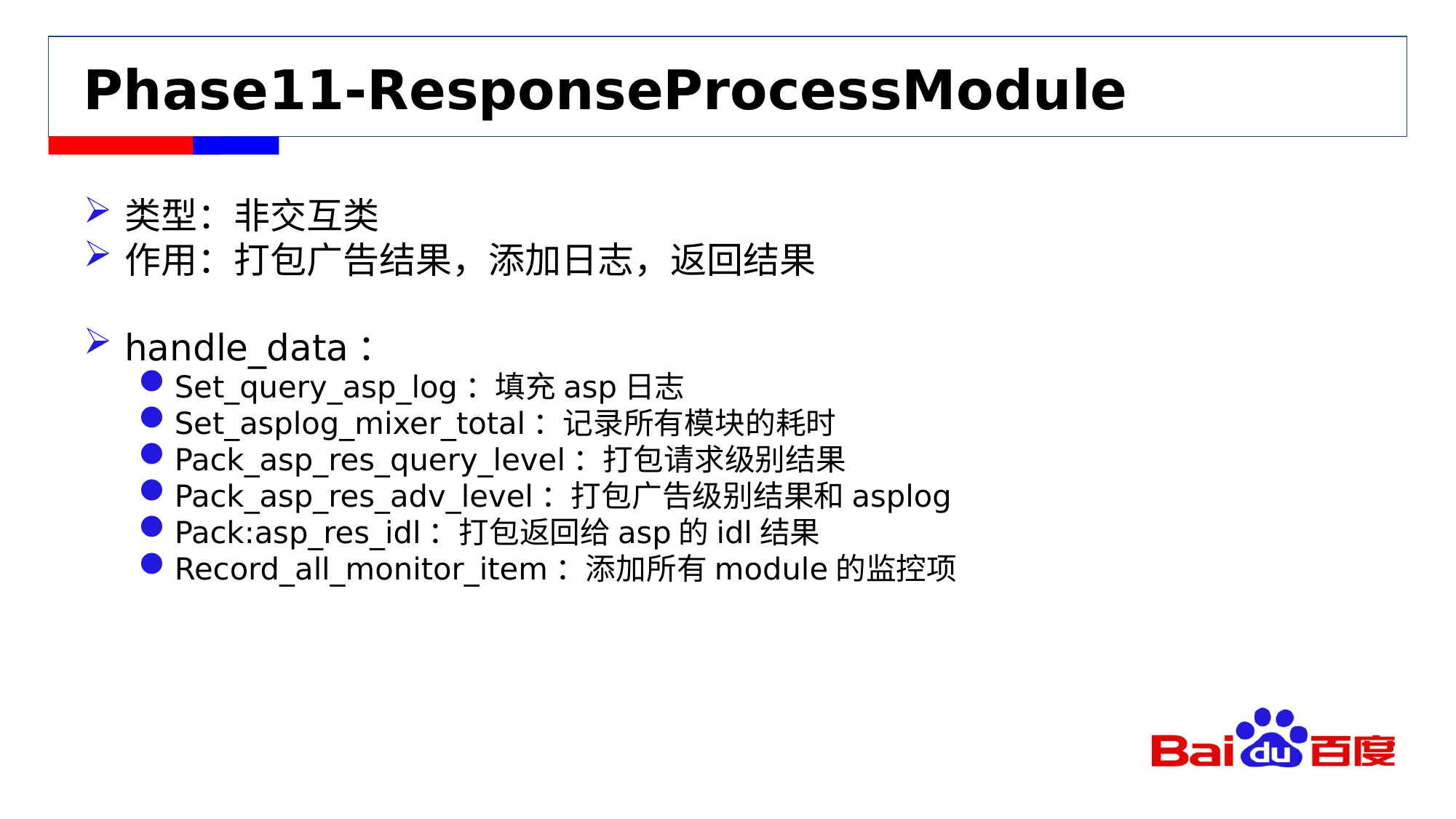

# Phase11-ResponseProcessModule
类型：非交互类
作用：打包广告结果，添加日志，返回结果

handle_data：
Set_query_asp_log：填充asp日志
Set_asplog_mixer_total：记录所有模块的耗时
Pack_asp_res_query_level：打包请求级别结果
Pack_asp_res_adv_level：打包广告级别结果和asplog
Pack:asp_res_idl：打包返回给asp的idl结果
Record_all_monitor_item：添加所有module的监控项